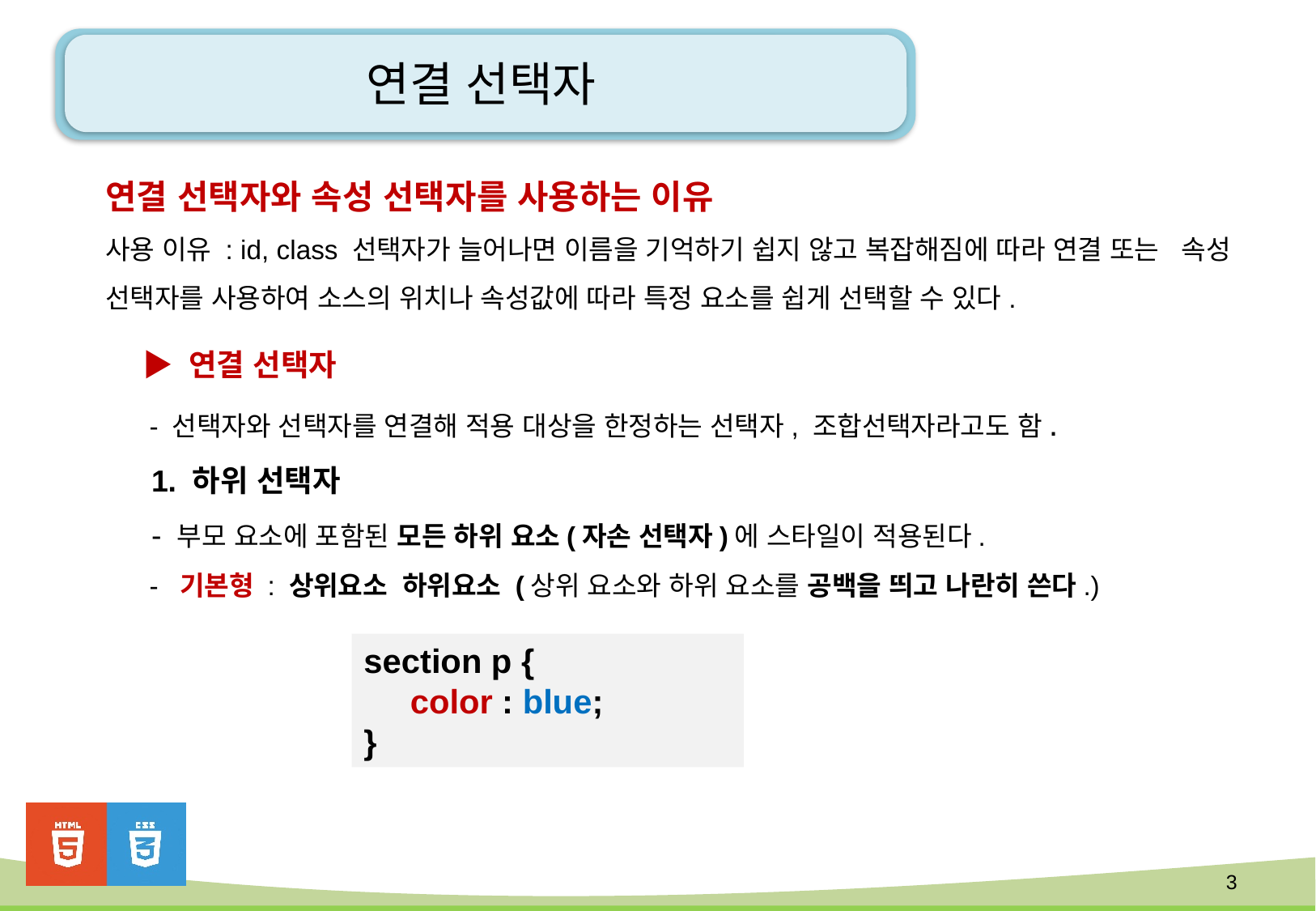

# 연결 선택자
연결 선택자와 속성 선택자를 사용하는 이유
사용 이유 : id, class 선택자가 늘어나면 이름을 기억하기 쉽지 않고 복잡해짐에 따라 연결 또는   속성 선택자를 사용하여 소스의 위치나 속성값에 따라 특정 요소를 쉽게 선택할 수 있다.
 ▶ 연결 선택자
  - 선택자와 선택자를 연결해 적용 대상을 한정하는 선택자, 조합선택자라고도 함.
  1. 하위 선택자
  - 부모 요소에 포함된 모든 하위 요소(자손 선택자)에 스타일이 적용된다.
  -  기본형 : 상위요소  하위요소 (상위 요소와 하위 요소를 공백을 띄고 나란히 쓴다.)
section p {
     color : blue;
}
3